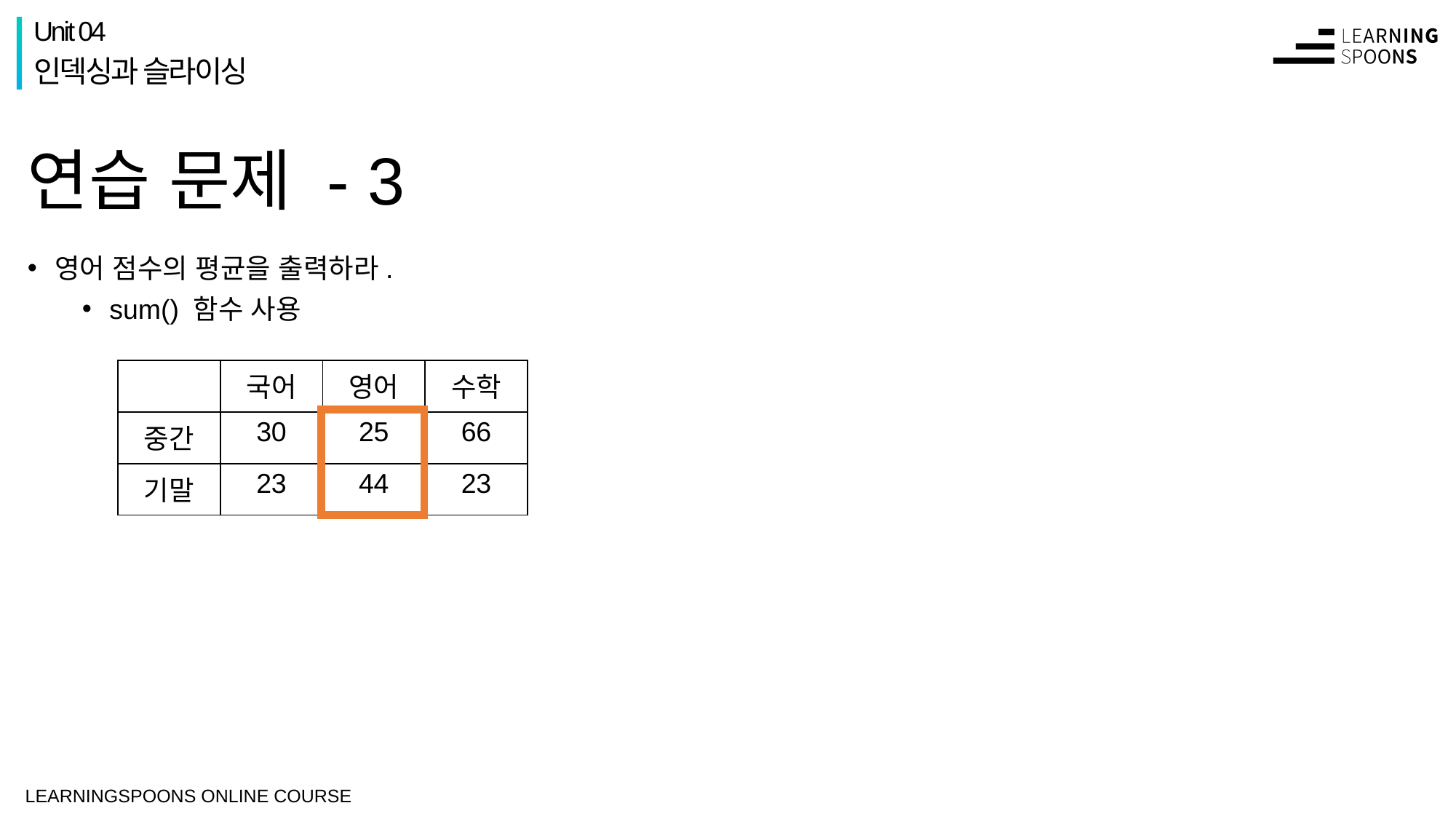

Unit 04
인덱싱과 슬라이싱
# 연습 문제 - 3
영어 점수의 평균을 출력하라.
sum() 함수 사용

|  | 국어 | 영어 | 수학 |
| --- | --- | --- | --- |
| 중간 | 30 | 25 | 66 |
| 기말 | 23 | 44 | 23 |